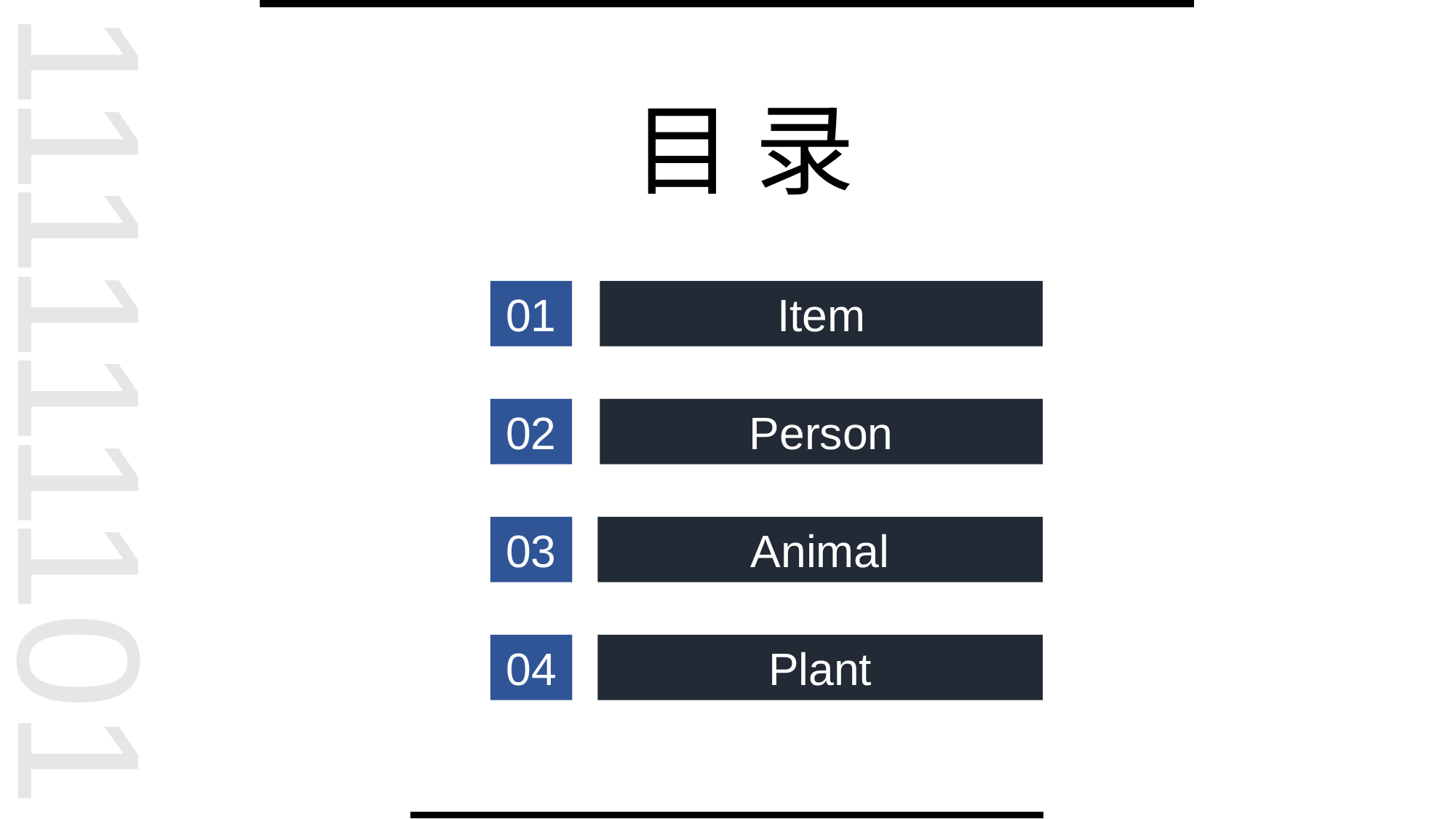

111111101

# 目 录
Item
01
2
Person
02
03
Animal
Plant
04